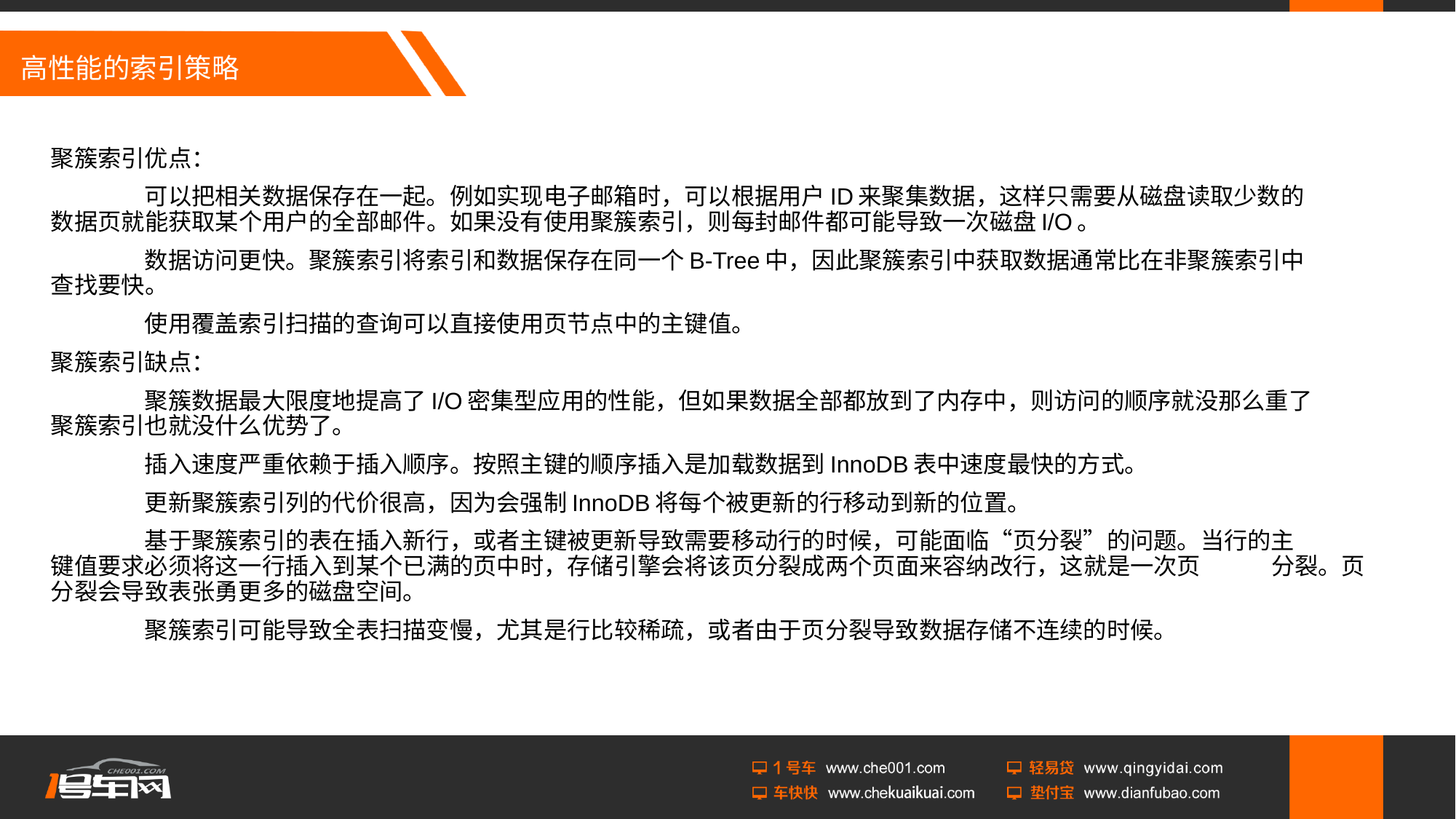

# 高性能的索引策略
聚簇索引优点：
	可以把相关数据保存在一起。例如实现电子邮箱时，可以根据用户ID来聚集数据，这样只需要从磁盘读取少数的		数据页就能获取某个用户的全部邮件。如果没有使用聚簇索引，则每封邮件都可能导致一次磁盘I/O。
	数据访问更快。聚簇索引将索引和数据保存在同一个B-Tree中，因此聚簇索引中获取数据通常比在非聚簇索引中		查找要快。
	使用覆盖索引扫描的查询可以直接使用页节点中的主键值。
聚簇索引缺点：
	聚簇数据最大限度地提高了I/O密集型应用的性能，但如果数据全部都放到了内存中，则访问的顺序就没那么重了	聚簇索引也就没什么优势了。
	插入速度严重依赖于插入顺序。按照主键的顺序插入是加载数据到InnoDB表中速度最快的方式。
	更新聚簇索引列的代价很高，因为会强制InnoDB将每个被更新的行移动到新的位置。
	基于聚簇索引的表在插入新行，或者主键被更新导致需要移动行的时候，可能面临“页分裂”的问题。当行的主		键值要求必须将这一行插入到某个已满的页中时，存储引擎会将该页分裂成两个页面来容纳改行，这就是一次页		分裂。页分裂会导致表张勇更多的磁盘空间。
	聚簇索引可能导致全表扫描变慢，尤其是行比较稀疏，或者由于页分裂导致数据存储不连续的时候。